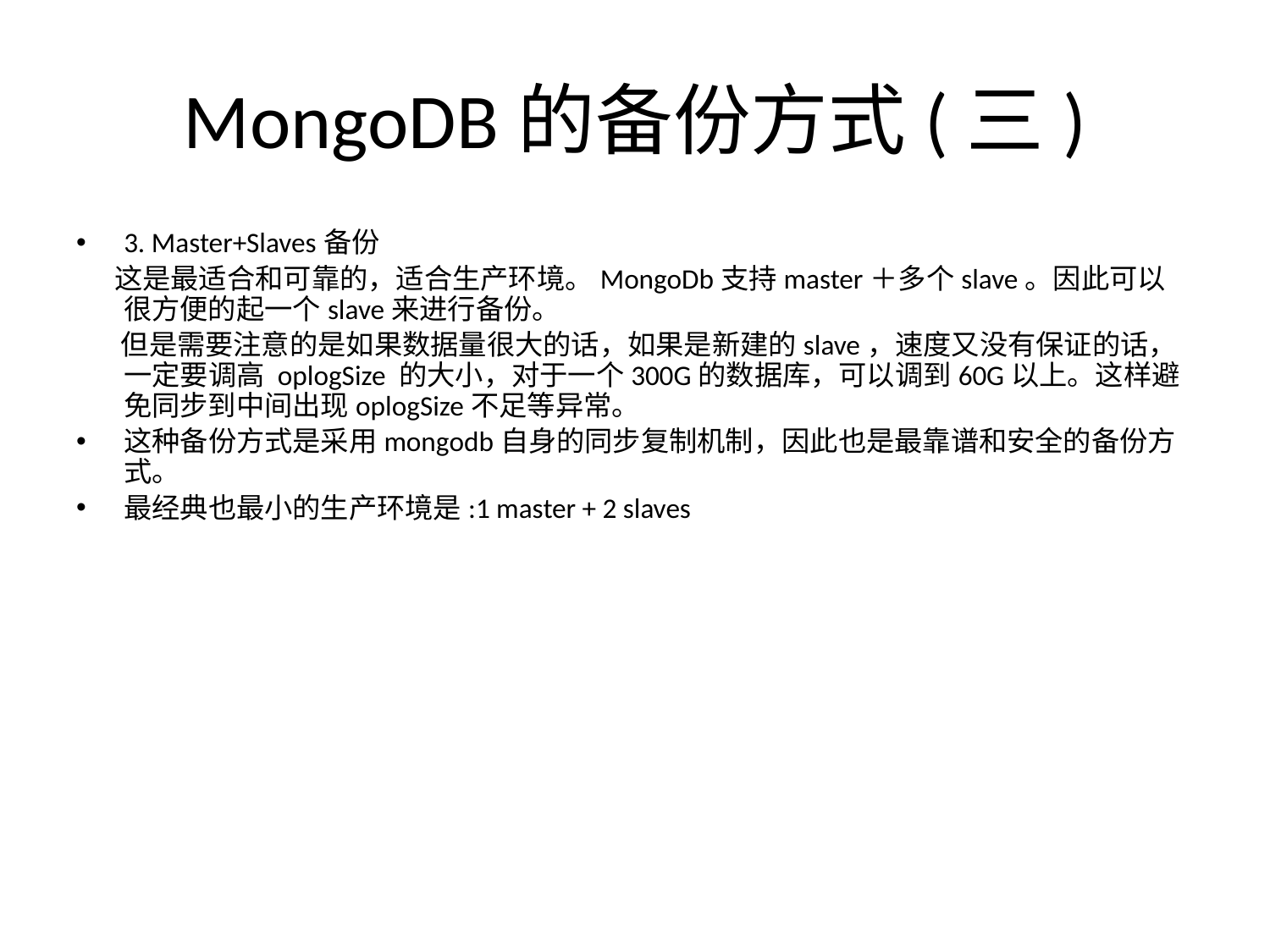

# MongoDB的备份方式(三)
3. Master+Slaves备份
     这是最适合和可靠的，适合生产环境。MongoDb支持master＋多个slave。因此可以很方便的起一个slave来进行备份。
      但是需要注意的是如果数据量很大的话，如果是新建的slave，速度又没有保证的话，一定要调高 oplogSize 的大小，对于一个300G的数据库，可以调到60G以上。这样避免同步到中间出现oplogSize不足等异常。
这种备份方式是采用mongodb自身的同步复制机制，因此也是最靠谱和安全的备份方式。
最经典也最小的生产环境是:1 master + 2 slaves